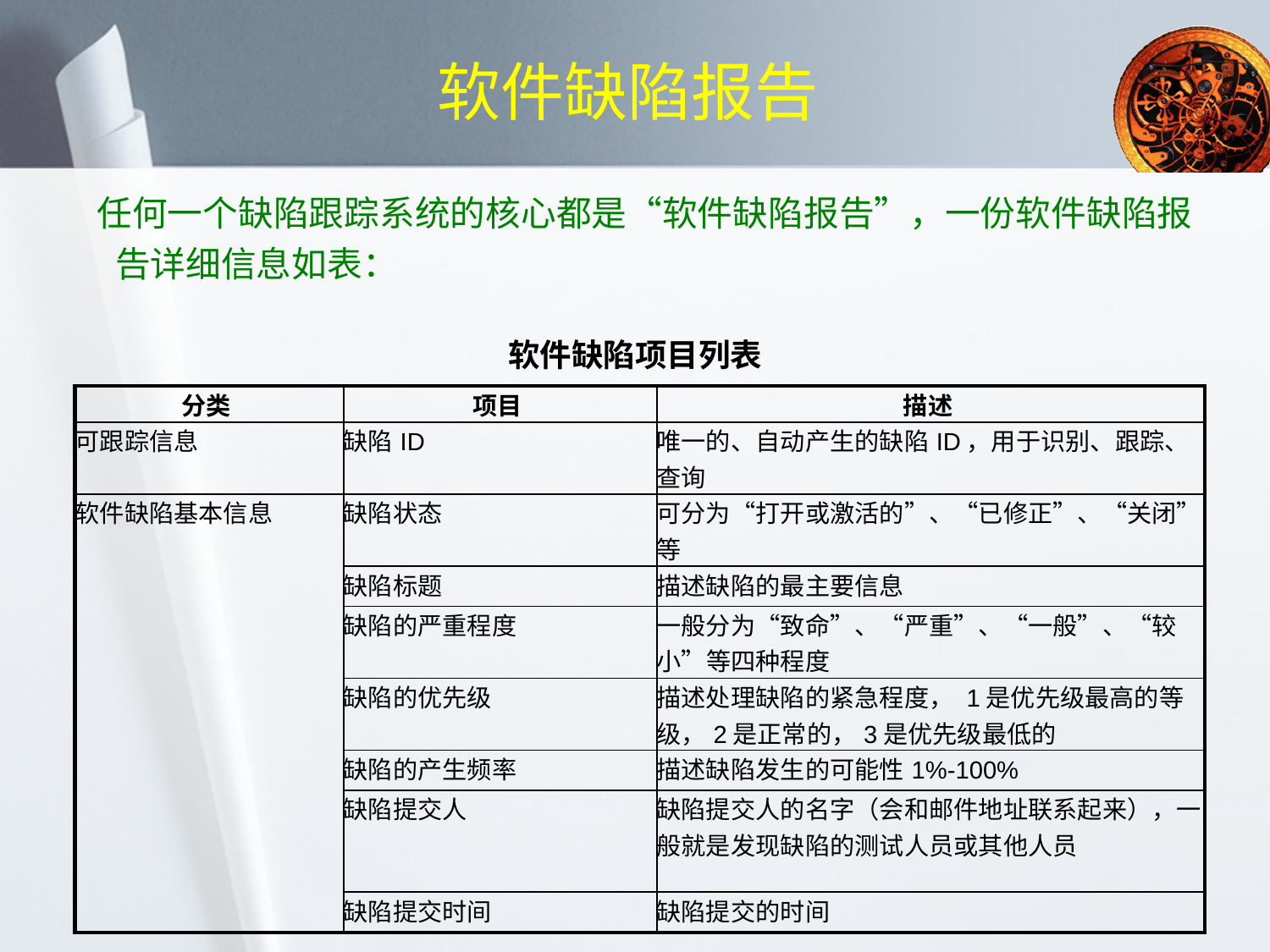

# 软件缺陷报告
   任何一个缺陷跟踪系统的核心都是“软件缺陷报告”，一份软件缺陷报告详细信息如表：

软件缺陷项目列表
| 分类 | 项目 | 描述 |
| --- | --- | --- |
| 可跟踪信息 | 缺陷ID | 唯一的、自动产生的缺陷ID，用于识别、跟踪、查询 |
| 软件缺陷基本信息 | 缺陷状态 | 可分为“打开或激活的”、“已修正”、“关闭”等 |
|  | 缺陷标题 | 描述缺陷的最主要信息 |
|  | 缺陷的严重程度 | 一般分为“致命”、“严重”、“一般”、“较小”等四种程度 |
|  | 缺陷的优先级 | 描述处理缺陷的紧急程度， 1是优先级最高的等级，2是正常的，3是优先级最低的 |
|  | 缺陷的产生频率 | 描述缺陷发生的可能性1%-100% |
|  | 缺陷提交人 | 缺陷提交人的名字（会和邮件地址联系起来），一般就是发现缺陷的测试人员或其他人员 |
|  | 缺陷提交时间 | 缺陷提交的时间 |